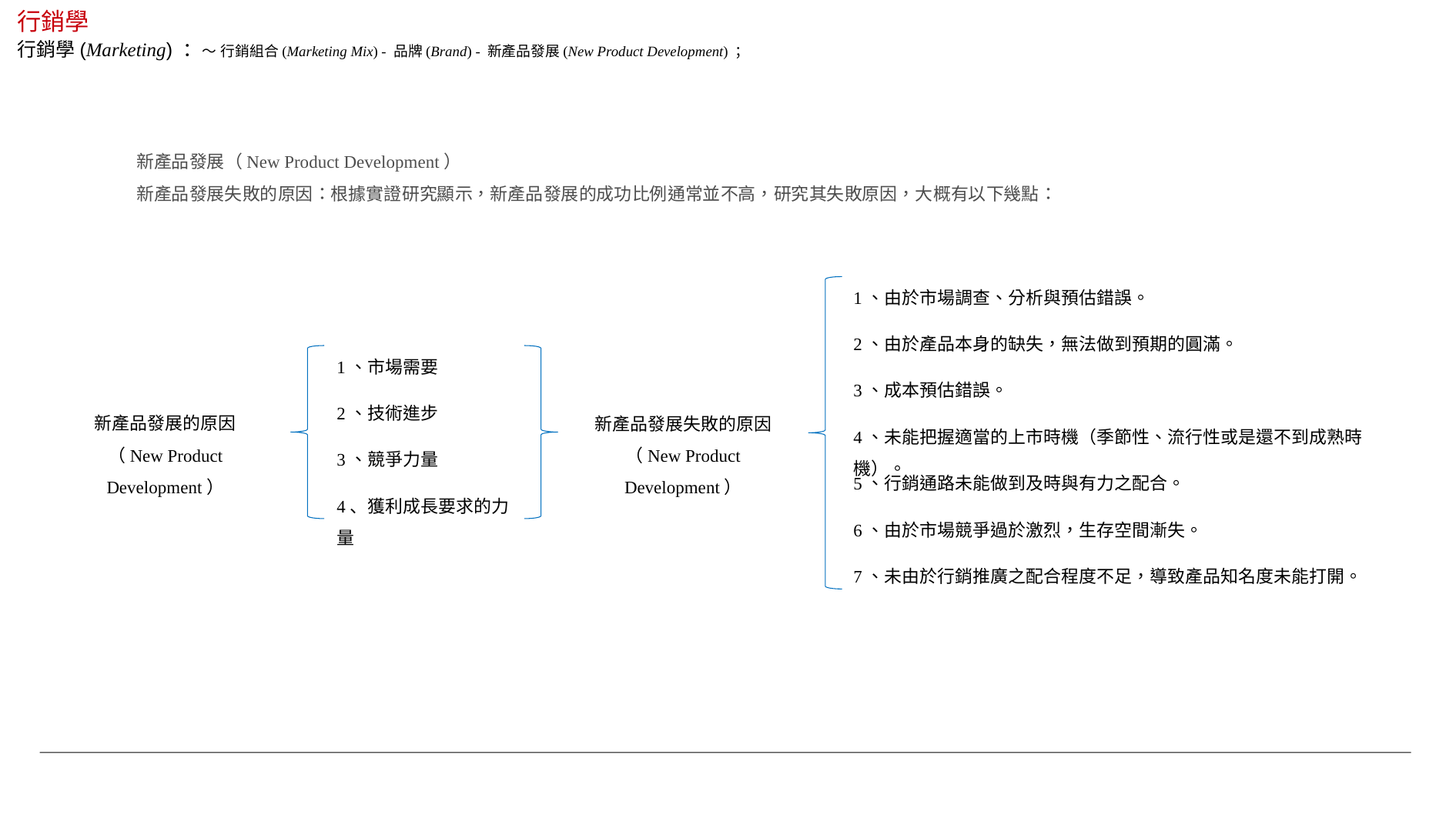

行銷學
行銷學(Marketing) ：～ 行銷組合(Marketing Mix) - 品牌(Brand) - 新產品發展(New Product Development) ；
新產品發展（New Product Development）
新產品發展失敗的原因：根據實證研究顯示，新產品發展的成功比例通常並不高，研究其失敗原因，大概有以下幾點：
1、由於市場調查、分析與預估錯誤。

2、由於產品本身的缺失，無法做到預期的圓滿。
1、市場需要

3、成本預估錯誤。
2、技術進步
新產品發展的原因
（New Product Development）
新產品發展失敗的原因
（New Product Development）
4、未能把握適當的上市時機（季節性、流行性或是還不到成熟時機）。
3、競爭力量
5、行銷通路未能做到及時與有力之配合。
4、獲利成長要求的力量
6、由於市場競爭過於激烈，生存空間漸失。
7、未由於行銷推廣之配合程度不足，導致產品知名度未能打開。